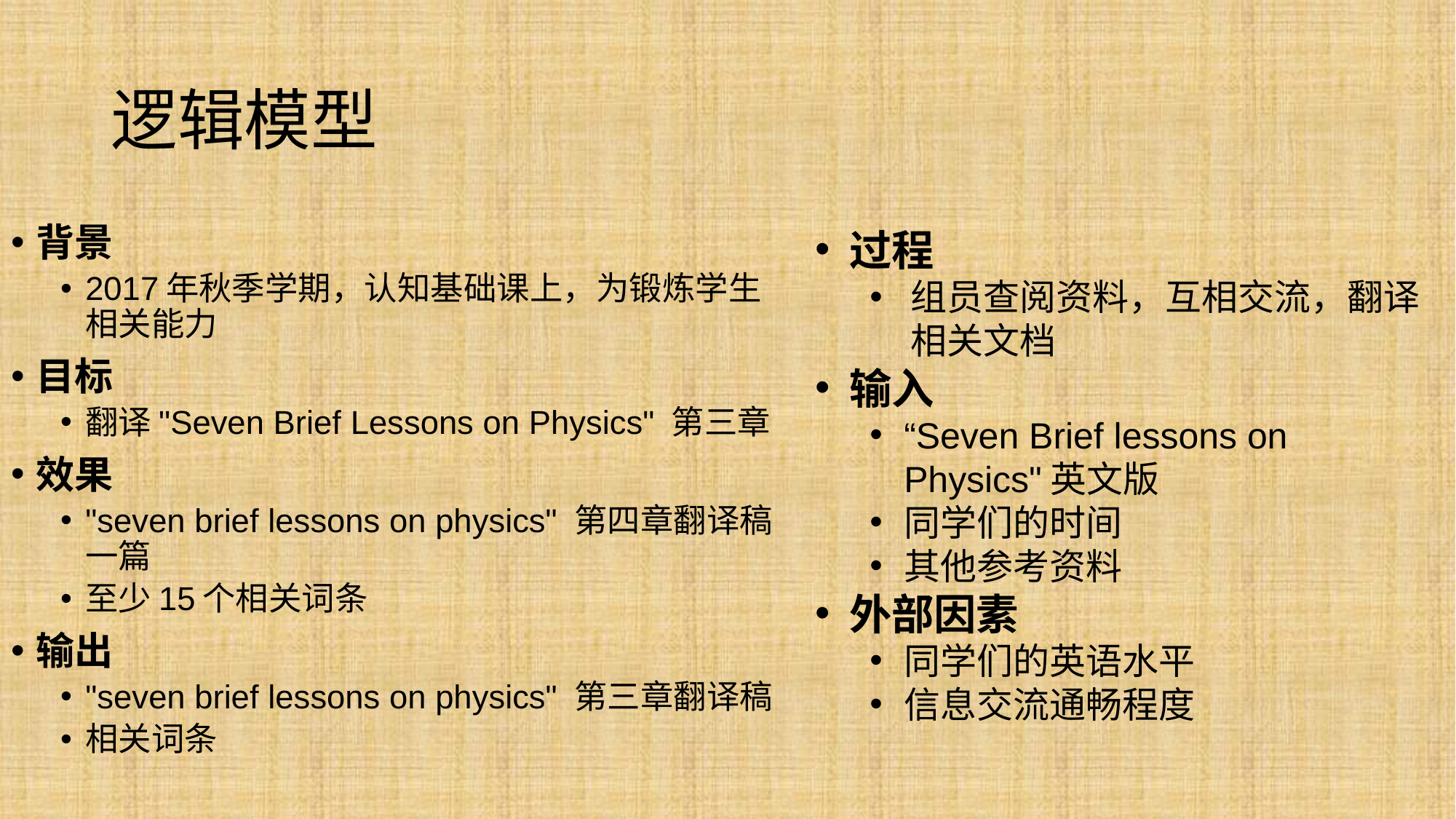

# 逻辑模型
背景
2017年秋季学期，认知基础课上，为锻炼学生相关能力
目标
翻译"Seven Brief Lessons on Physics" 第三章
效果
"seven brief lessons on physics" 第四章翻译稿一篇
至少15个相关词条
输出
"seven brief lessons on physics" 第三章翻译稿
相关词条

过程
组员查阅资料，互相交流，翻译相关文档
输入
“Seven Brief lessons on Physics"英文版
同学们的时间
其他参考资料
外部因素
同学们的英语水平
信息交流通畅程度